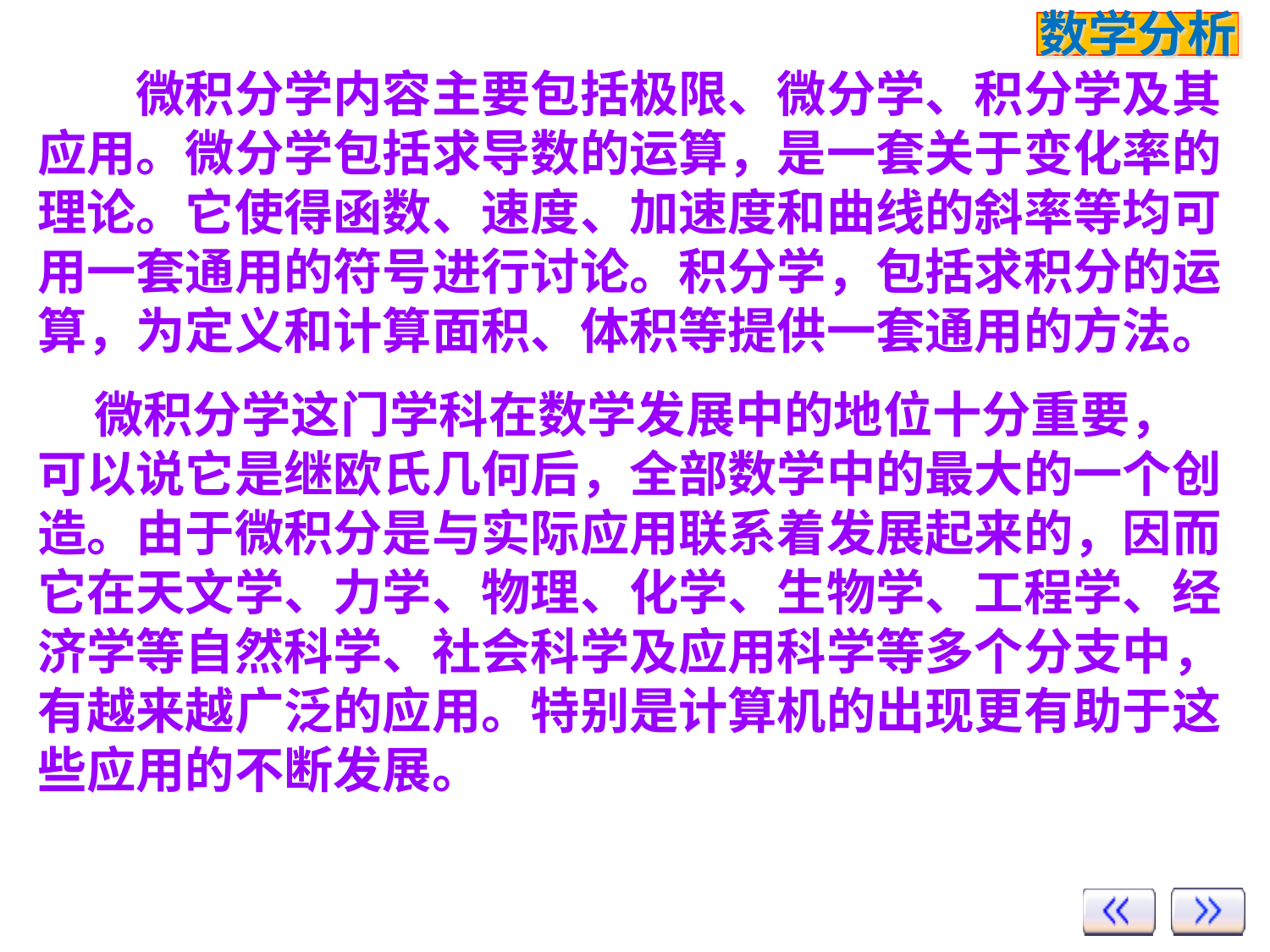

微积分学内容主要包括极限、微分学、积分学及其应用。微分学包括求导数的运算，是一套关于变化率的理论。它使得函数、速度、加速度和曲线的斜率等均可用一套通用的符号进行讨论。积分学，包括求积分的运算，为定义和计算面积、体积等提供一套通用的方法。
    微积分学这门学科在数学发展中的地位十分重要，可以说它是继欧氏几何后，全部数学中的最大的一个创造。由于微积分是与实际应用联系着发展起来的，因而它在天文学、力学、物理、化学、生物学、工程学、经济学等自然科学、社会科学及应用科学等多个分支中，有越来越广泛的应用。特别是计算机的出现更有助于这些应用的不断发展。